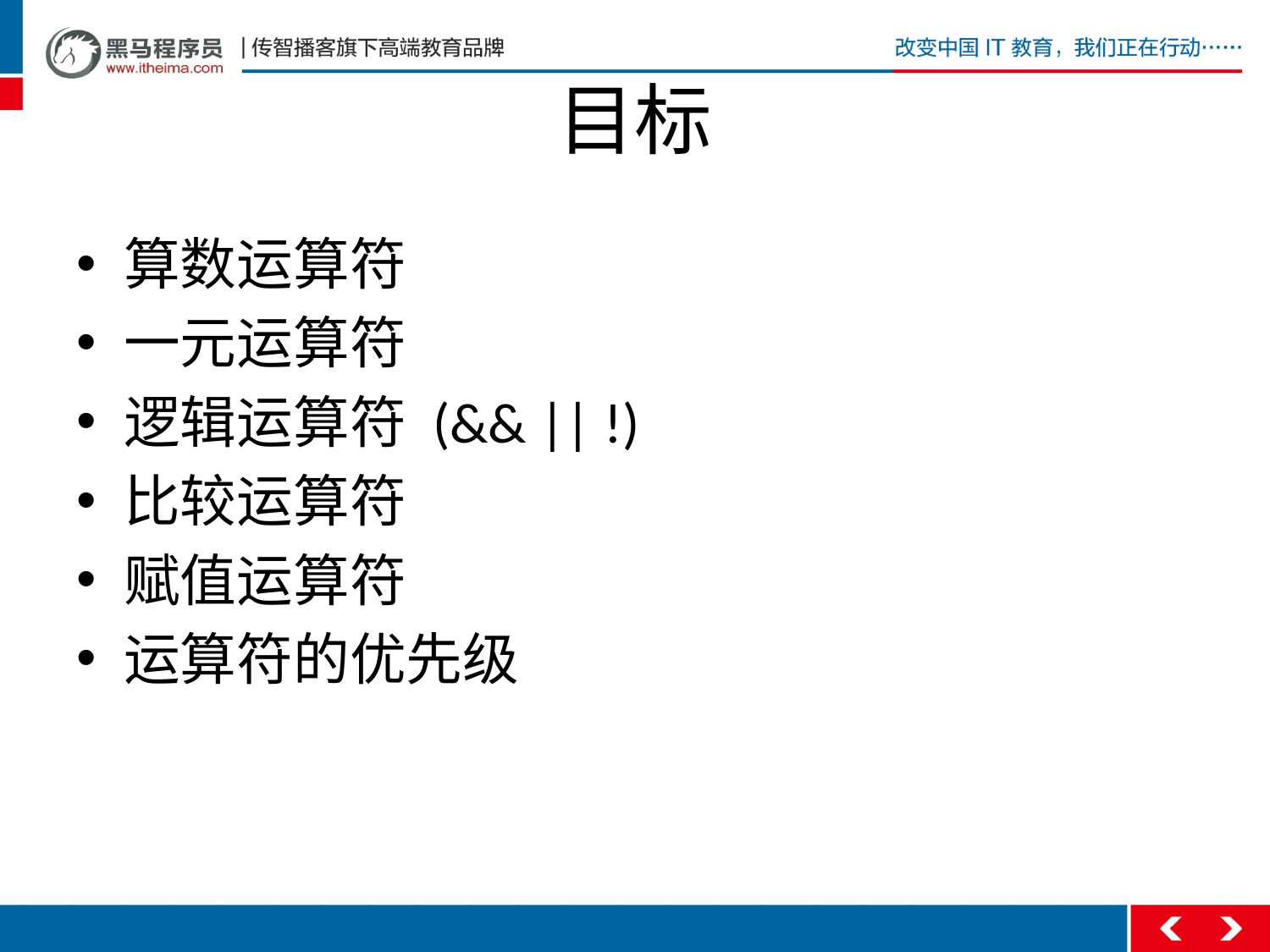

# 目标
算数运算符
一元运算符
逻辑运算符 (&& || !)
比较运算符
赋值运算符
运算符的优先级